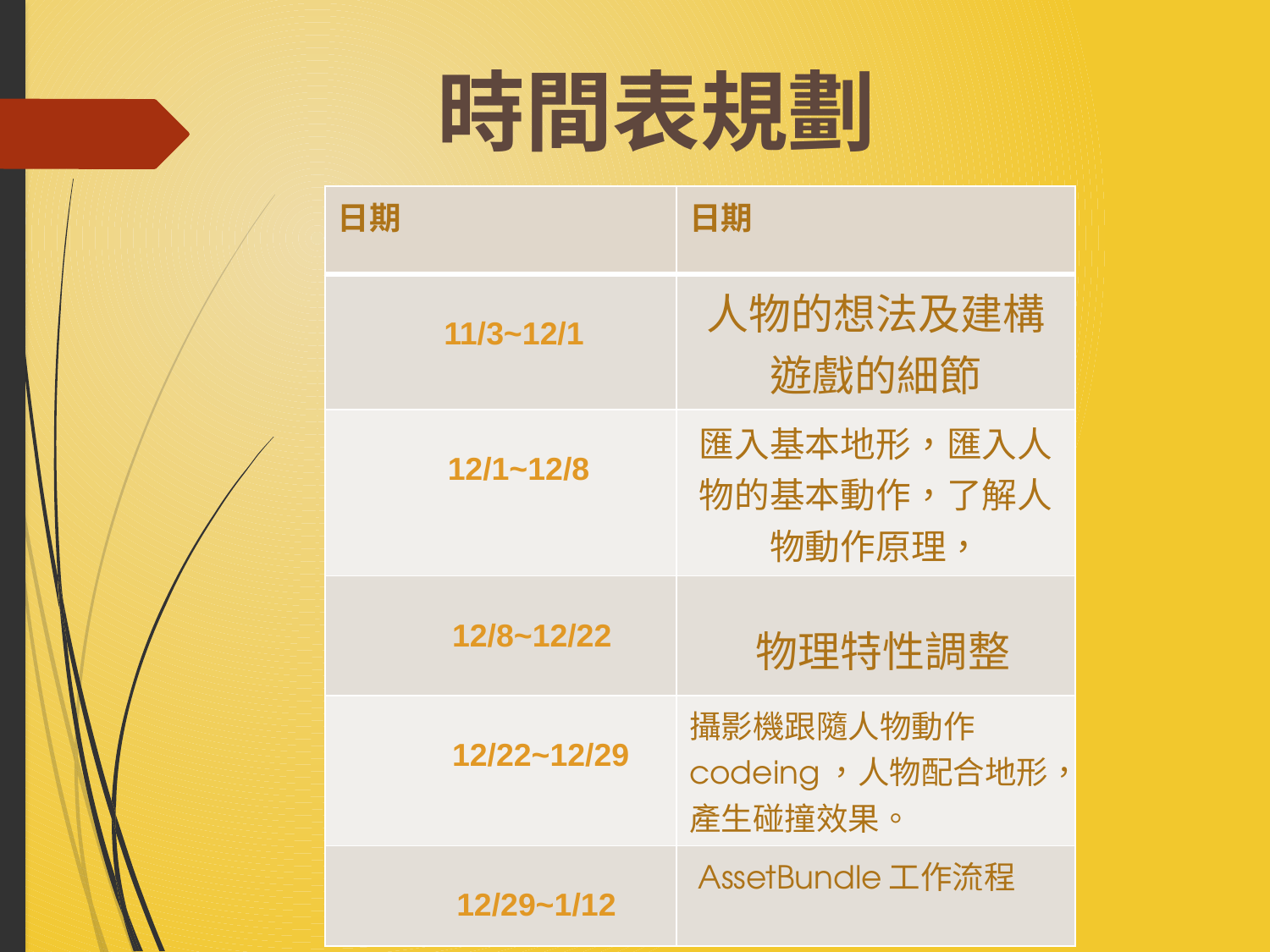

# 時間表規劃
| 日期 | 日期 |
| --- | --- |
| 11/3~12/1 | 人物的想法及建構 遊戲的細節 |
| 12/1~12/8 | 匯入基本地形，匯入人物的基本動作，了解人物動作原理， |
| 12/8~12/22 | 物理特性調整 |
| 12/22~12/29 | 攝影機跟隨人物動作codeing，人物配合地形，產生碰撞效果。 |
| 12/29~1/12 | AssetBundle工作流程 |